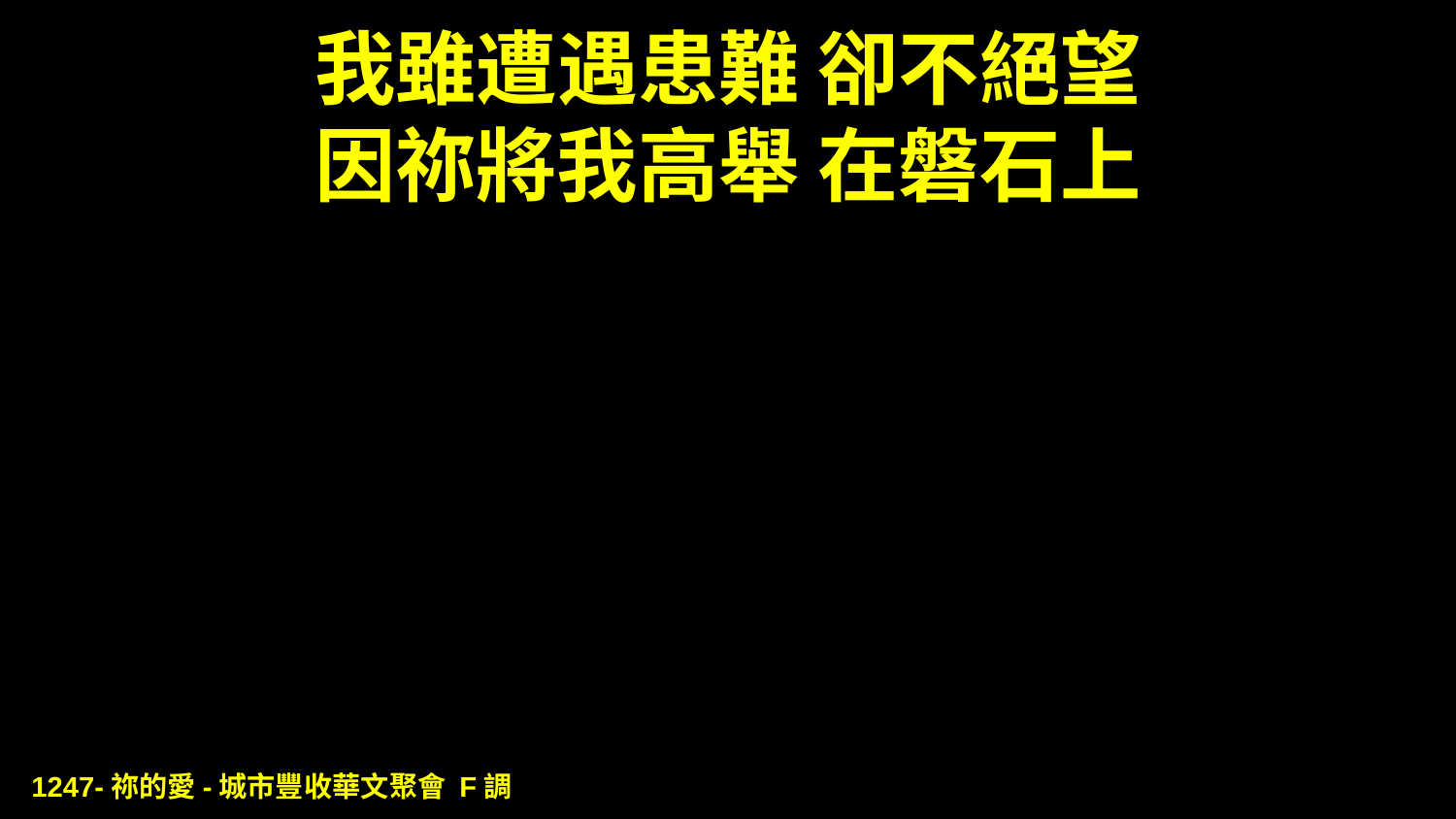

# 我雖遭遇患難 卻不絕望 因祢將我高舉 在磐石上
1247-祢的愛-城市豐收華文聚會 F調